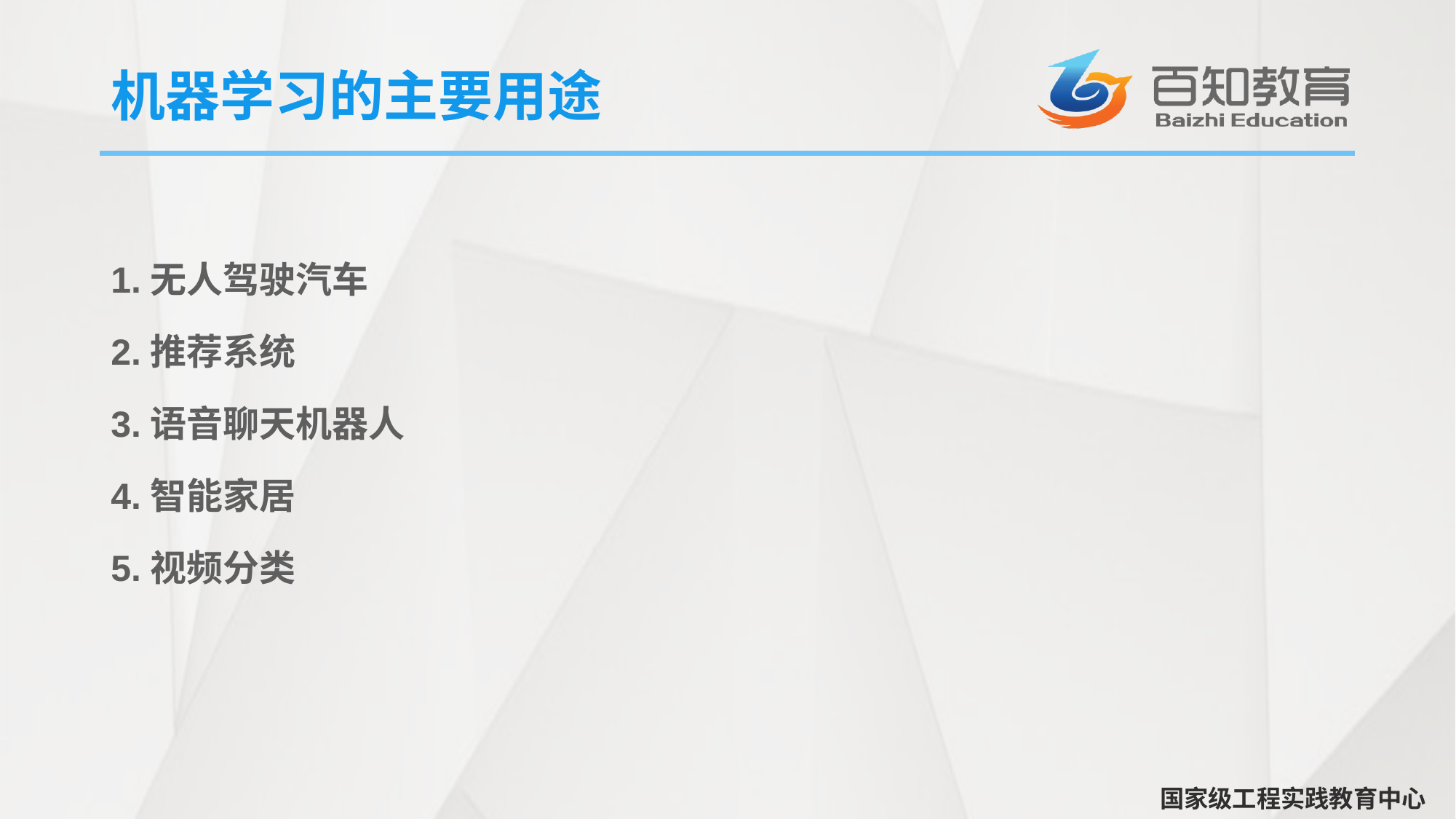

# 机器学习的主要用途

1.无人驾驶汽车
2.推荐系统
3.语音聊天机器人
4.智能家居
5.视频分类